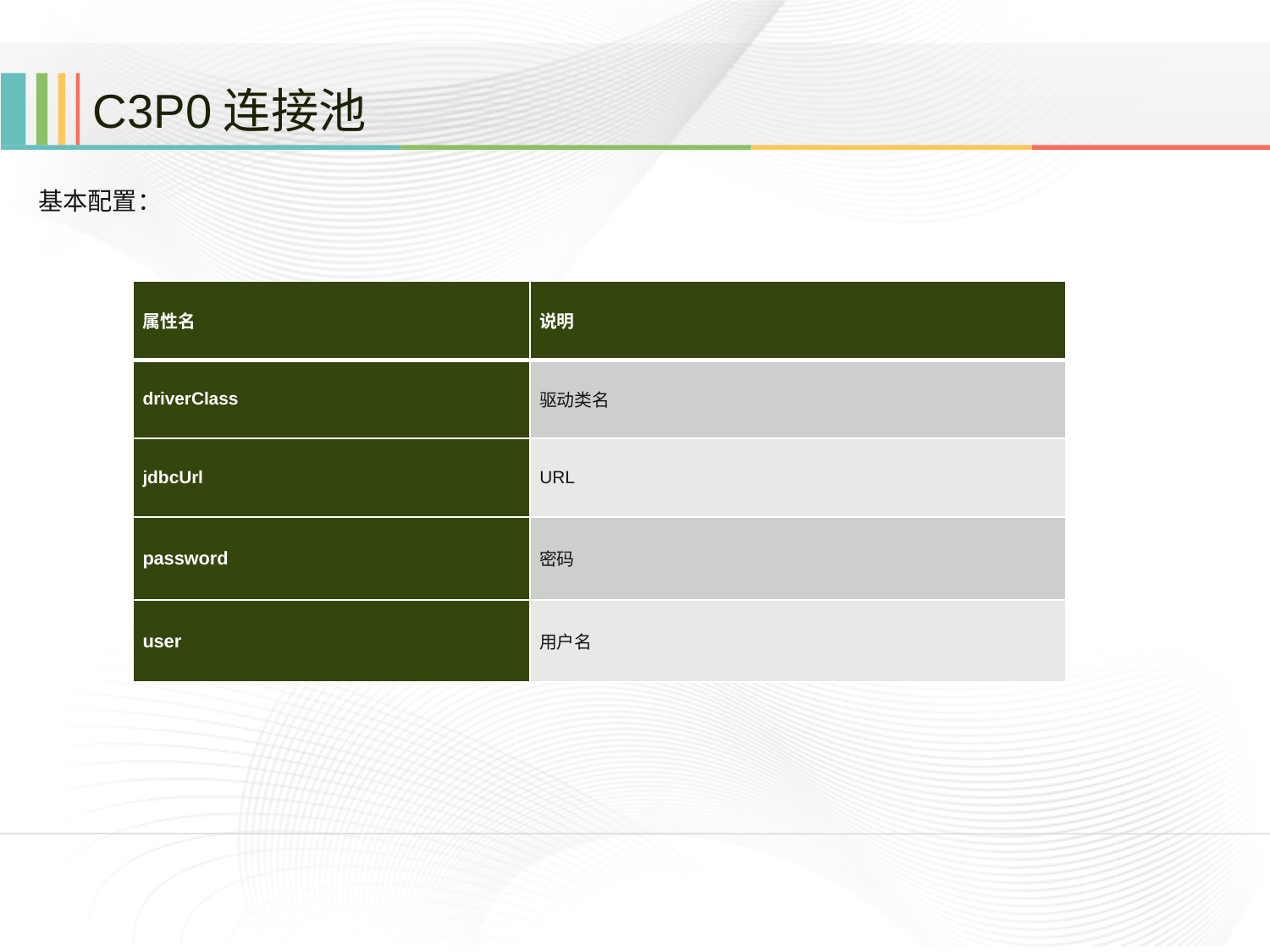

C3P0连接池

基本配置：

| 属性名 | 说明 |
| --- | --- |
| driverClass | 驱动类名 |
| jdbcUrl | URL |
| password | 密码 |
| user | 用户名 |